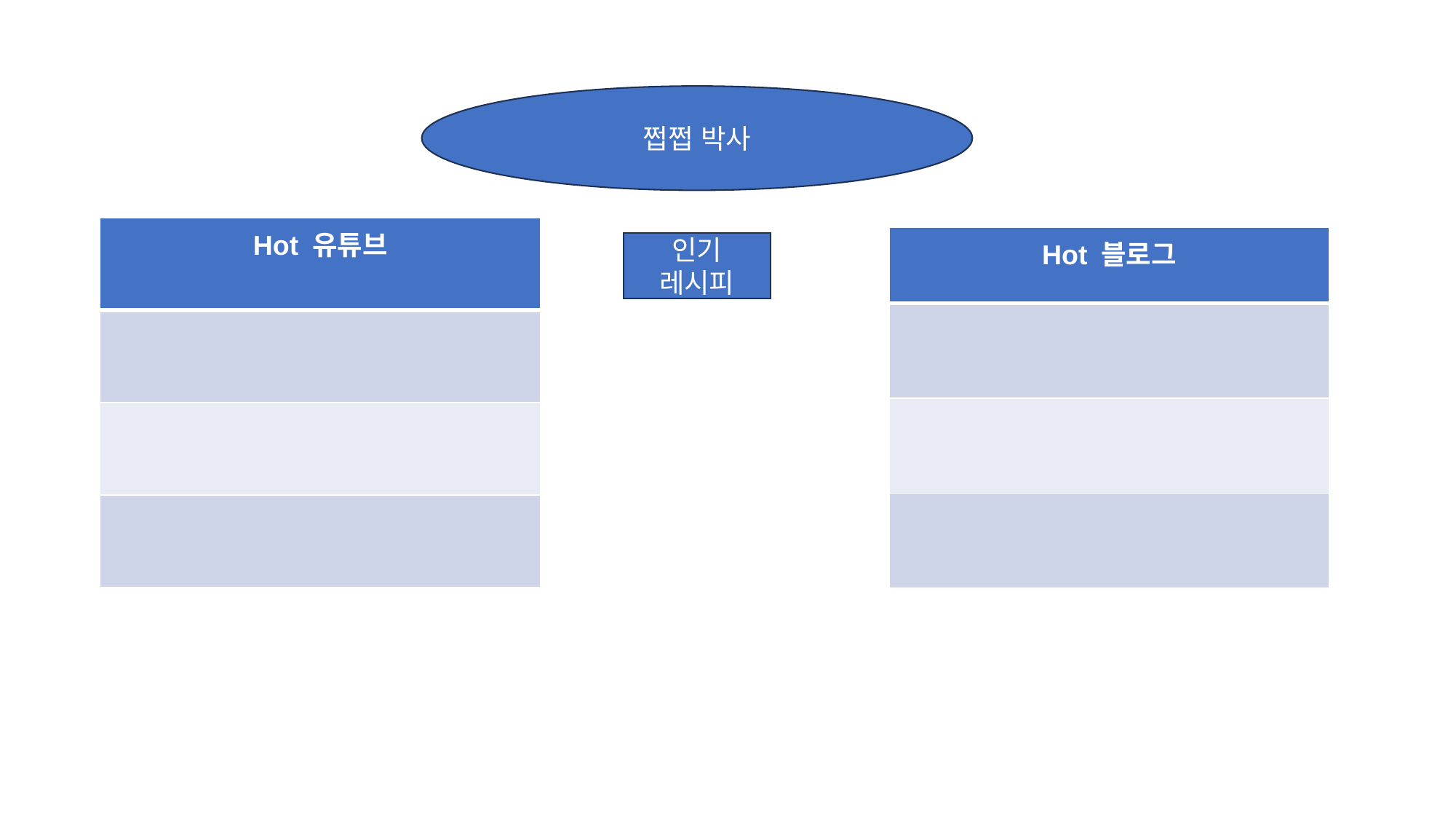

#
쩝쩝 박사
| Hot 유튜브 |
| --- |
|  |
|  |
|  |
| Hot 블로그 |
| --- |
|  |
|  |
|  |
인기
레시피